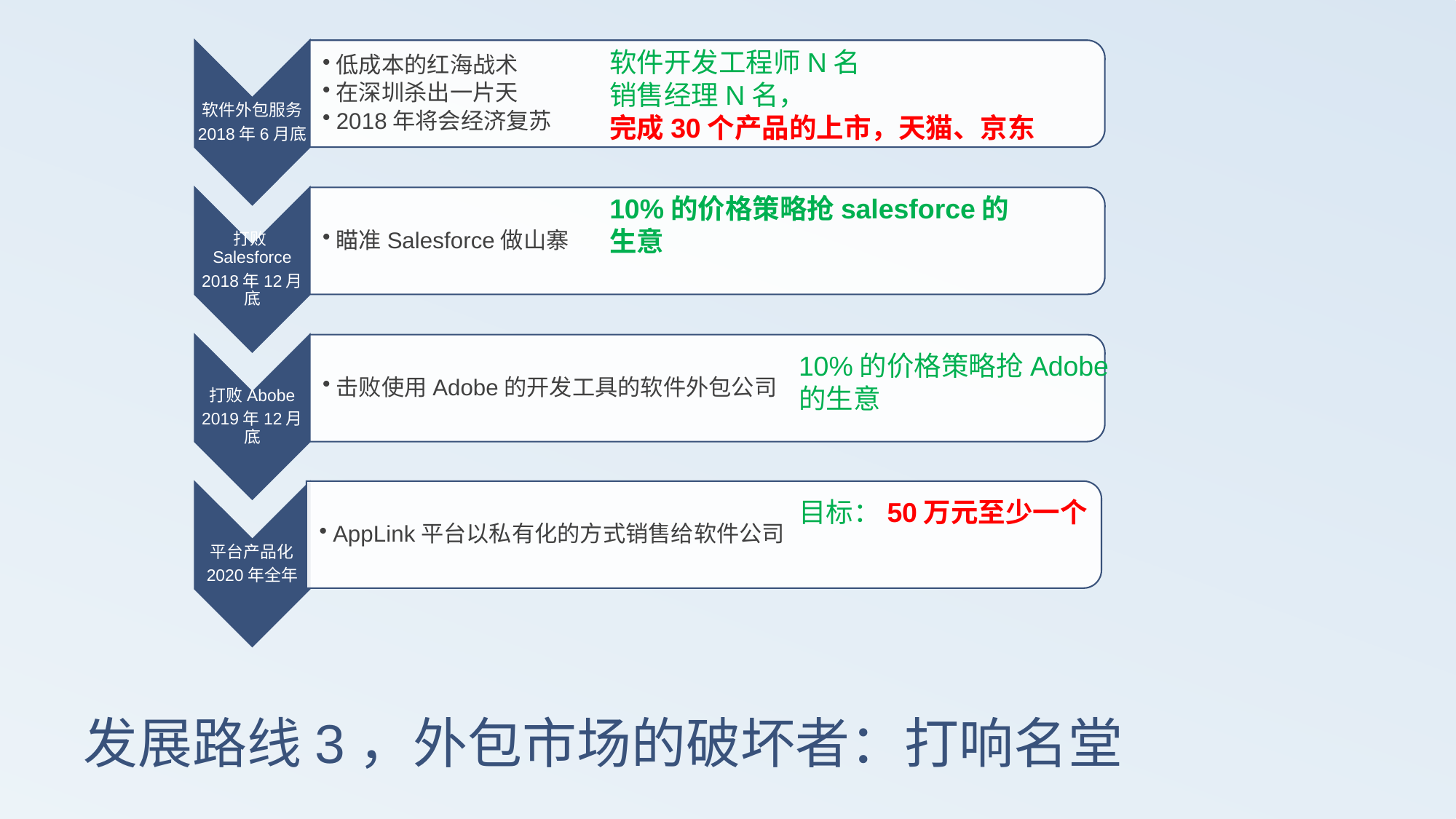

软件外包服务
2018年6月底
低成本的红海战术
在深圳杀出一片天
2018年将会经济复苏
打败Salesforce
2018年12月底
瞄准Salesforce做山寨
打败Abobe
2019年12月底
击败使用Adobe的开发工具的软件外包公司
平台产品化
2020年全年
AppLink平台以私有化的方式销售给软件公司
软件开发工程师N名
销售经理N名，
完成30个产品的上市，天猫、京东
10%的价格策略抢salesforce的生意
10%的价格策略抢Adobe
的生意
目标：50万元至少一个
# 发展路线3，外包市场的破坏者：打响名堂